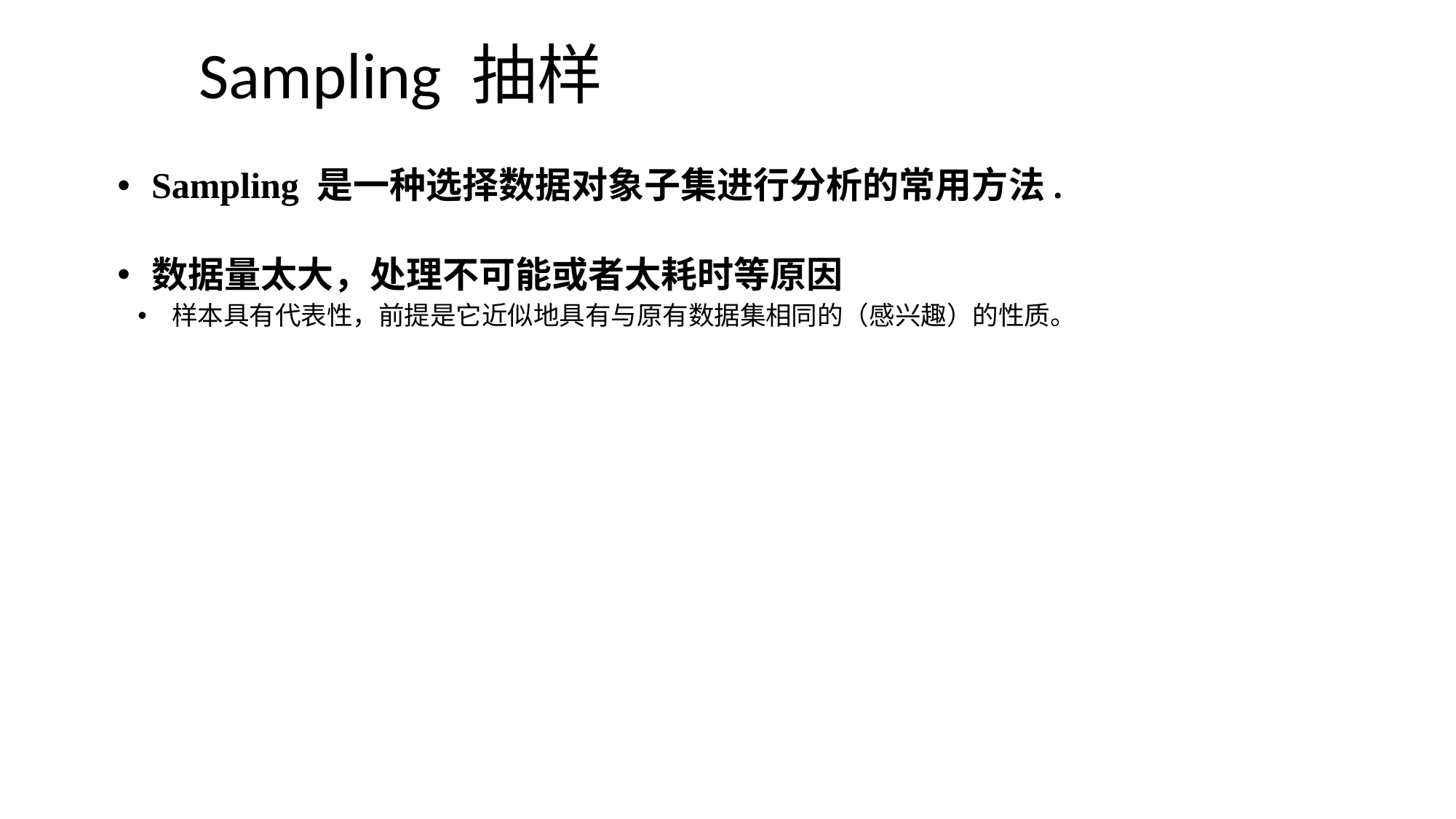

# Sampling 抽样
Sampling 是一种选择数据对象子集进行分析的常用方法.

数据量太大，处理不可能或者太耗时等原因
样本具有代表性，前提是它近似地具有与原有数据集相同的（感兴趣）的性质。